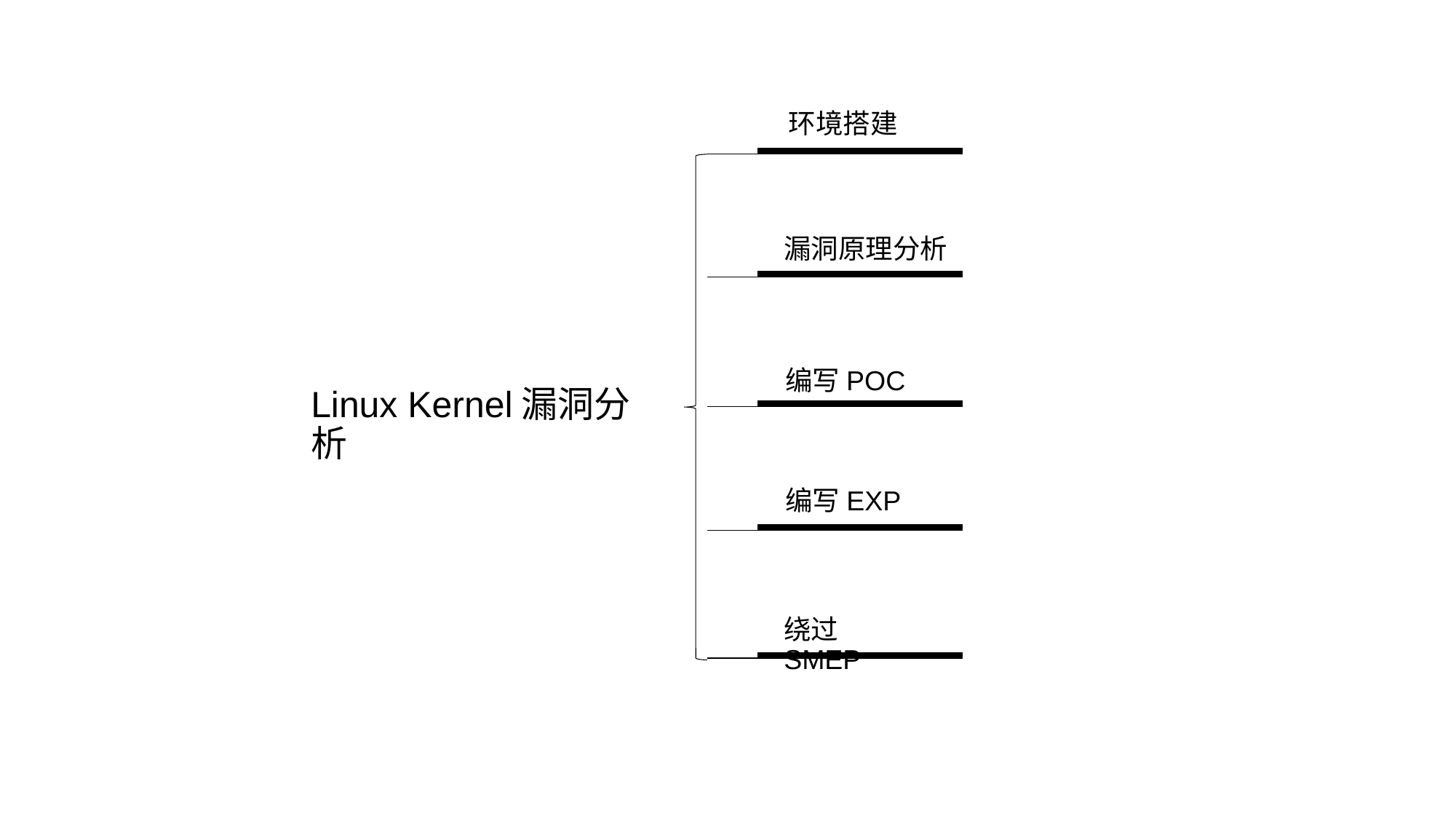

环境搭建

漏洞原理分析

编写POC
Linux Kernel漏洞分析

编写EXP

绕过SMEP